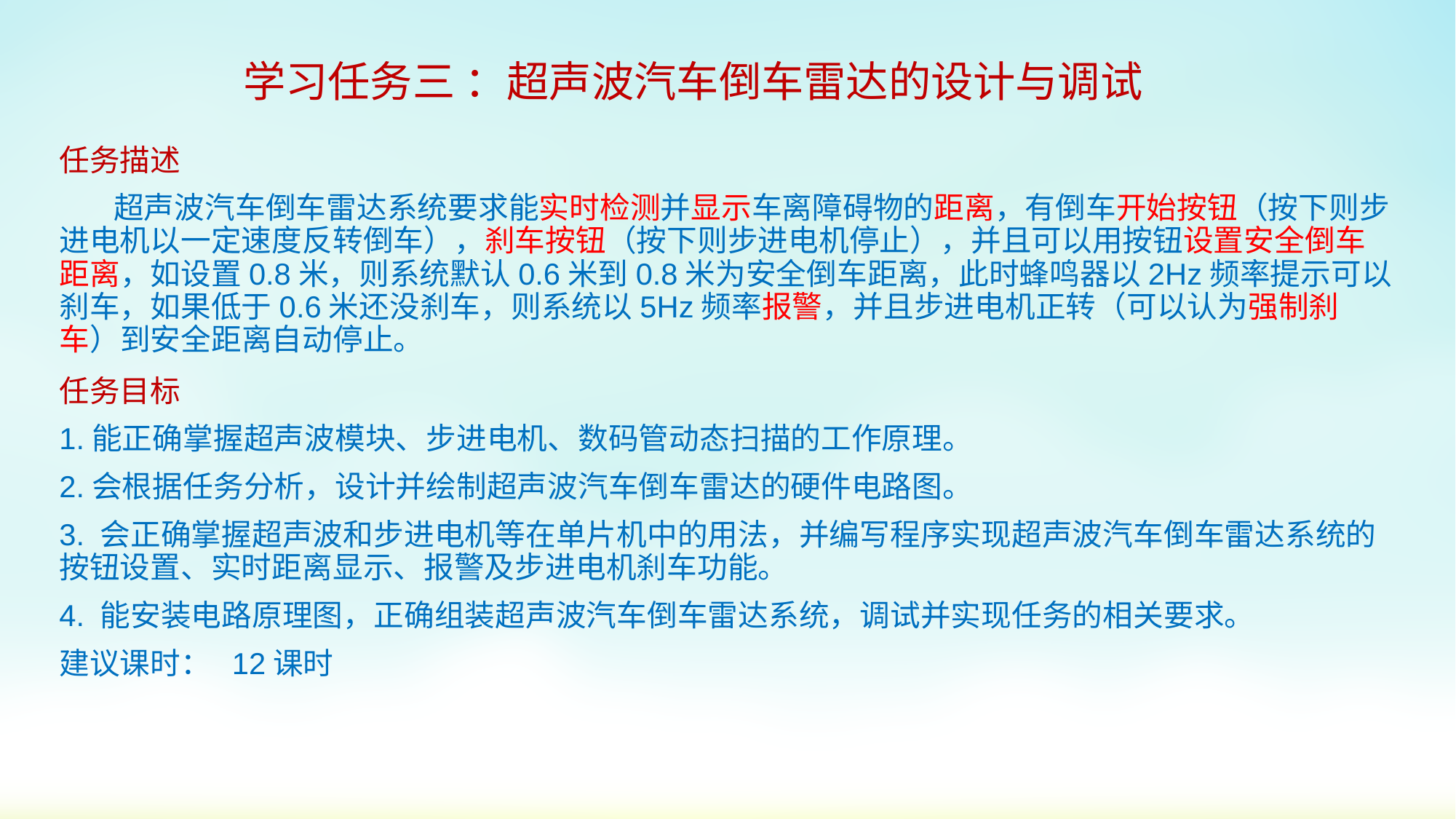

# 学习任务三 ：超声波汽车倒车雷达的设计与调试
任务描述
       超声波汽车倒车雷达系统要求能实时检测并显示车离障碍物的距离，有倒车开始按钮（按下则步进电机以一定速度反转倒车），刹车按钮（按下则步进电机停止），并且可以用按钮设置安全倒车距离，如设置0.8米，则系统默认0.6米到0.8米为安全倒车距离，此时蜂鸣器以2Hz频率提示可以刹车，如果低于0.6米还没刹车，则系统以5Hz频率报警，并且步进电机正转（可以认为强制刹车）到安全距离自动停止。
任务目标
1.能正确掌握超声波模块、步进电机、数码管动态扫描的工作原理。
2.会根据任务分析，设计并绘制超声波汽车倒车雷达的硬件电路图。
3. 会正确掌握超声波和步进电机等在单片机中的用法，并编写程序实现超声波汽车倒车雷达系统的按钮设置、实时距离显示、报警及步进电机刹车功能。
4. 能安装电路原理图，正确组装超声波汽车倒车雷达系统，调试并实现任务的相关要求。
建议课时：  12课时